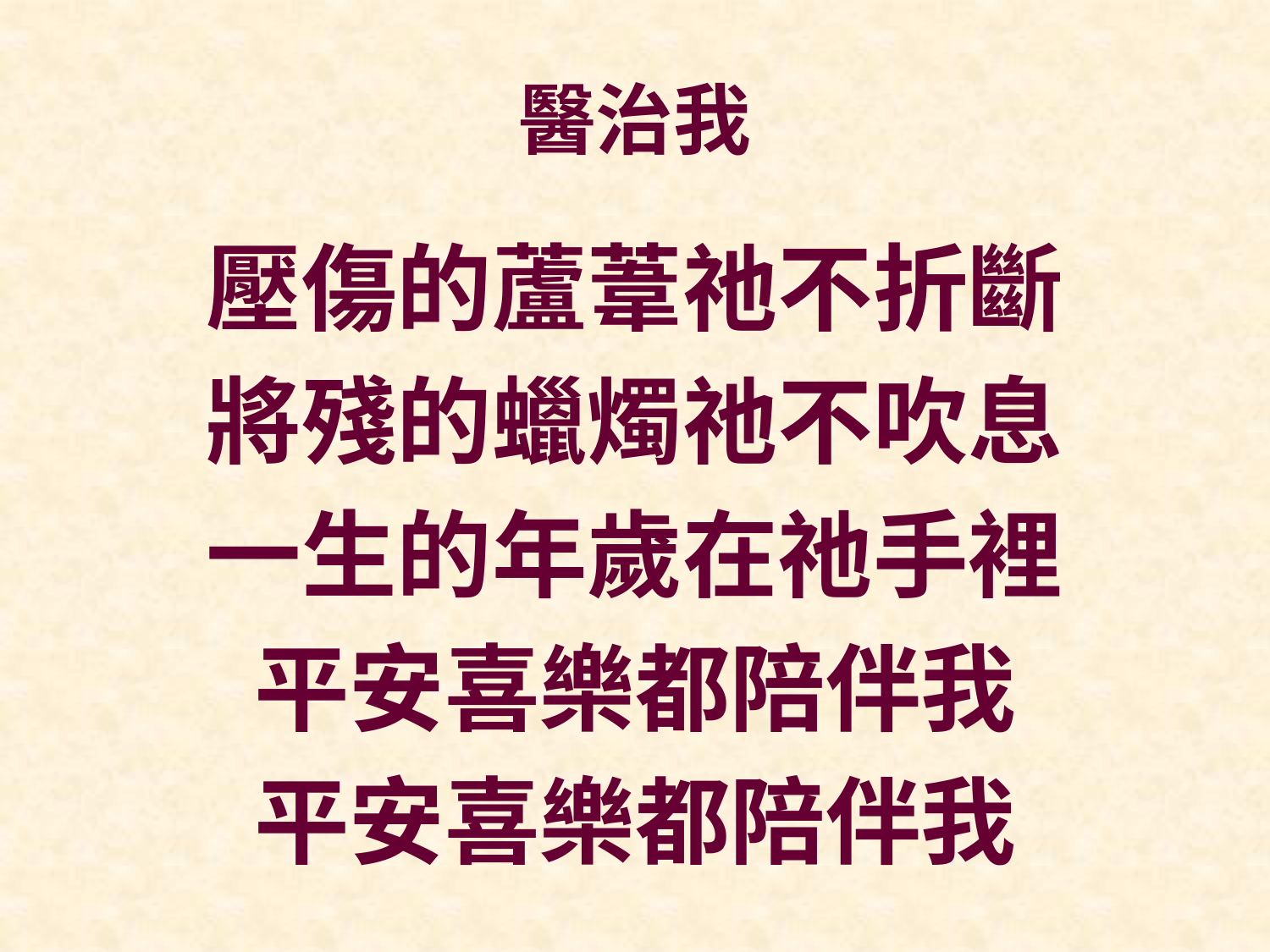

# 醫治我
壓傷的蘆葦祂不折斷
將殘的蠟燭祂不吹息
一生的年歲在祂手裡
平安喜樂都陪伴我
平安喜樂都陪伴我